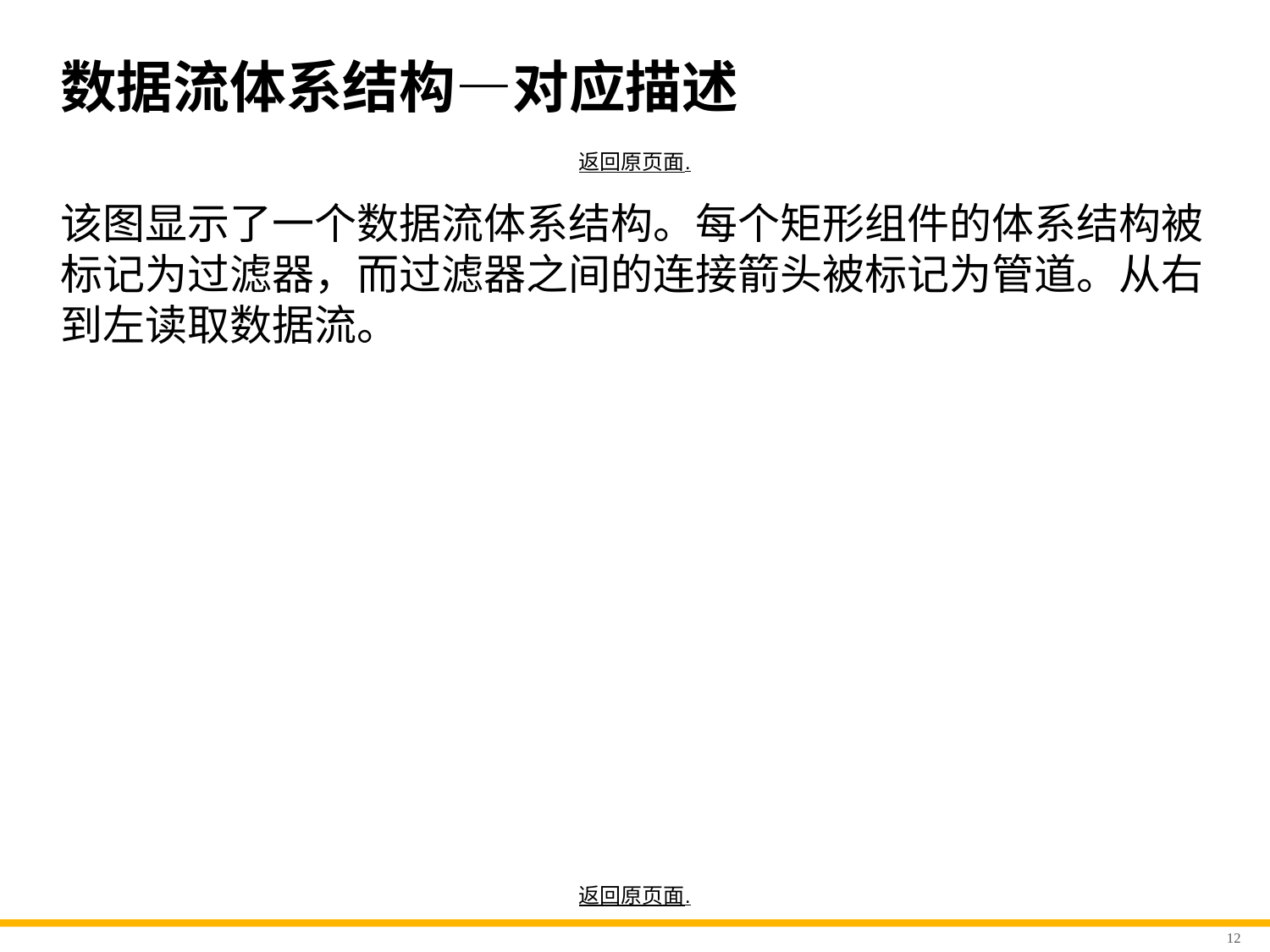

# 数据流体系结构—对应描述
返回原页面.
该图显示了一个数据流体系结构。每个矩形组件的体系结构被标记为过滤器，而过滤器之间的连接箭头被标记为管道。从右到左读取数据流。
返回原页面.
12